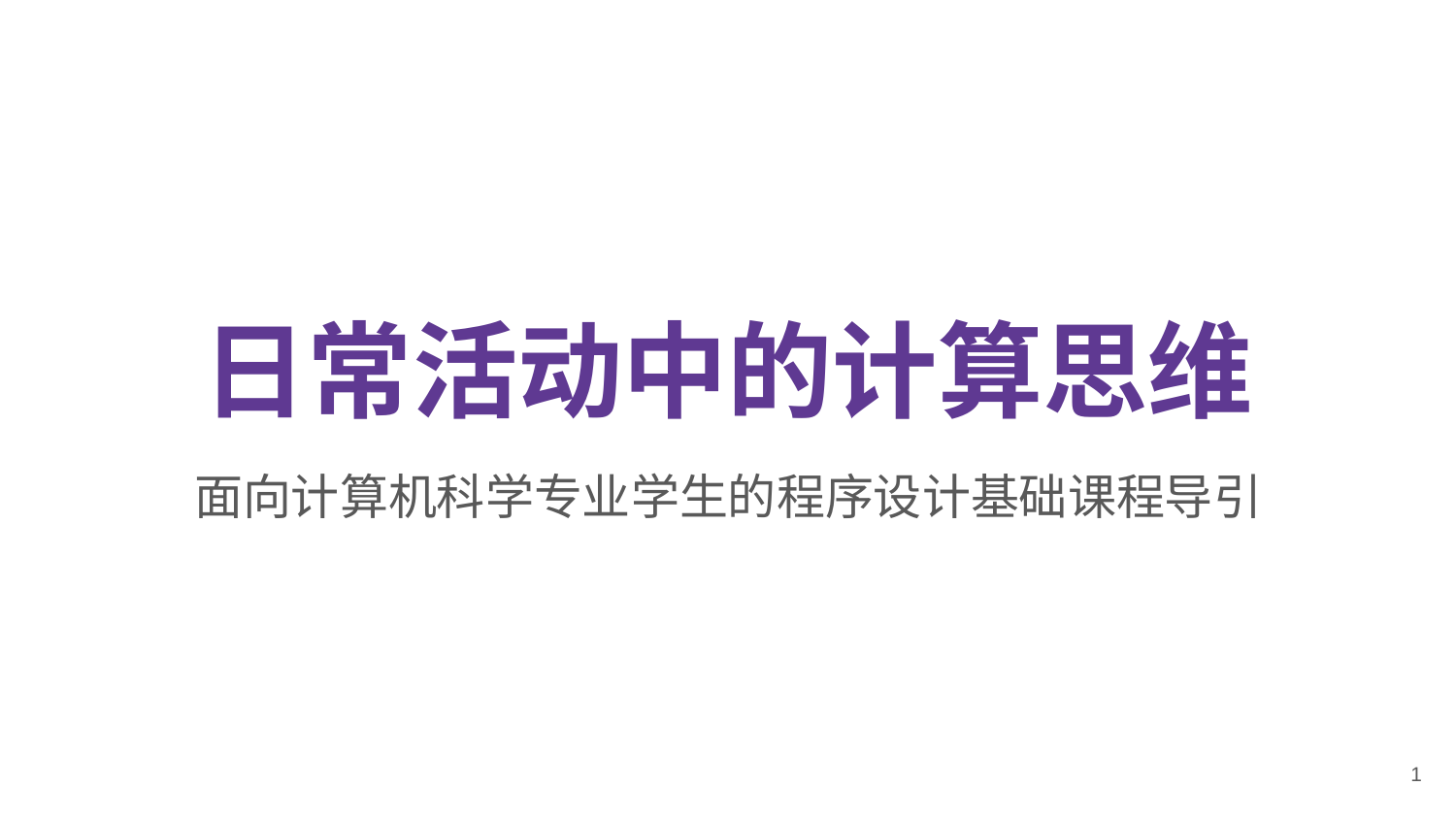

# 日常活动中的计算思维
面向计算机科学专业学生的程序设计基础课程导引
1